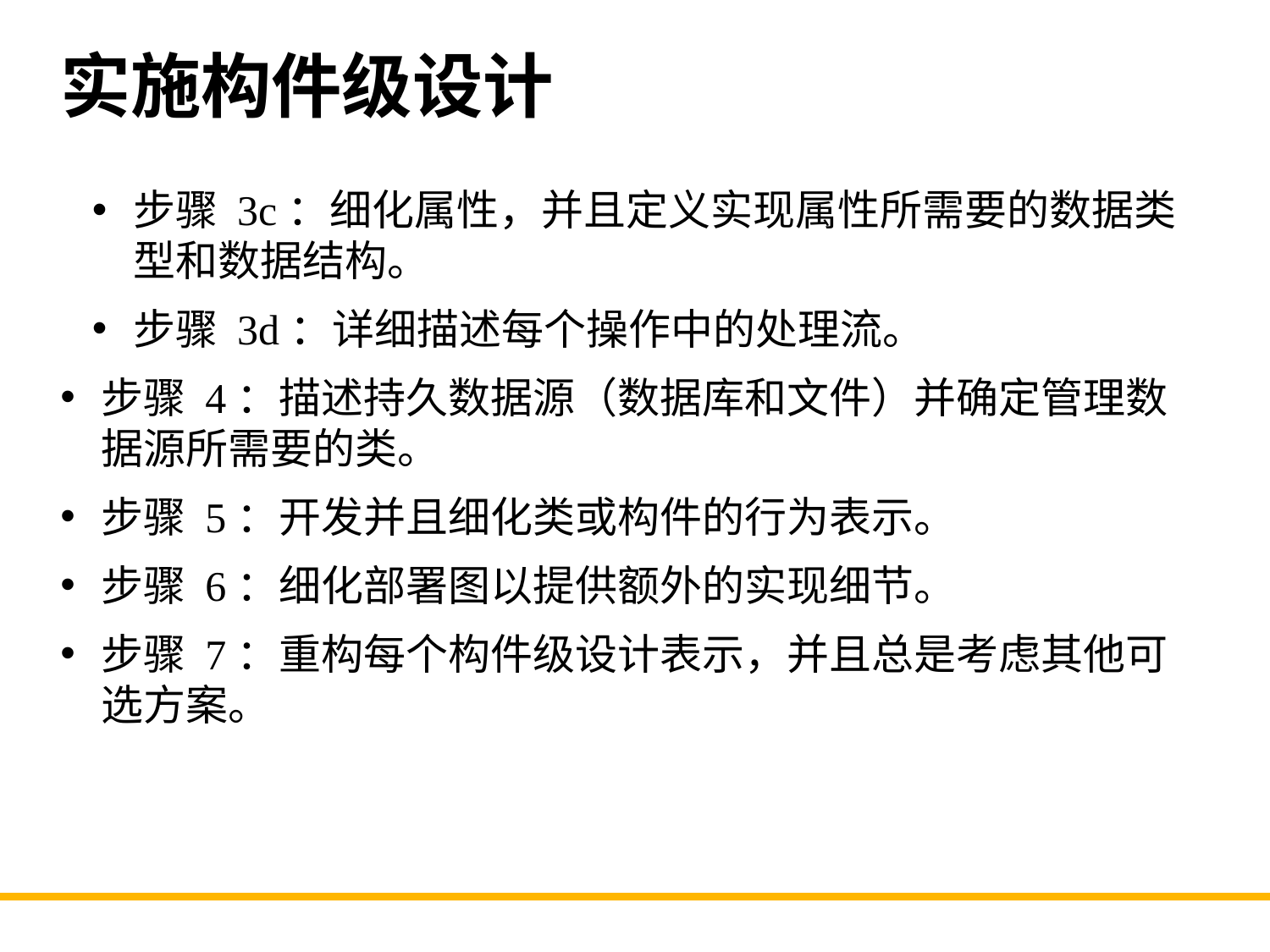

# 实施构件级设计
步骤 3c：细化属性，并且定义实现属性所需要的数据类型和数据结构。
步骤 3d：详细描述每个操作中的处理流。
步骤 4：描述持久数据源（数据库和文件）并确定管理数据源所需要的类。
步骤 5：开发并且细化类或构件的行为表示。
步骤 6：细化部署图以提供额外的实现细节。
步骤 7：重构每个构件级设计表示，并且总是考虑其他可选方案。